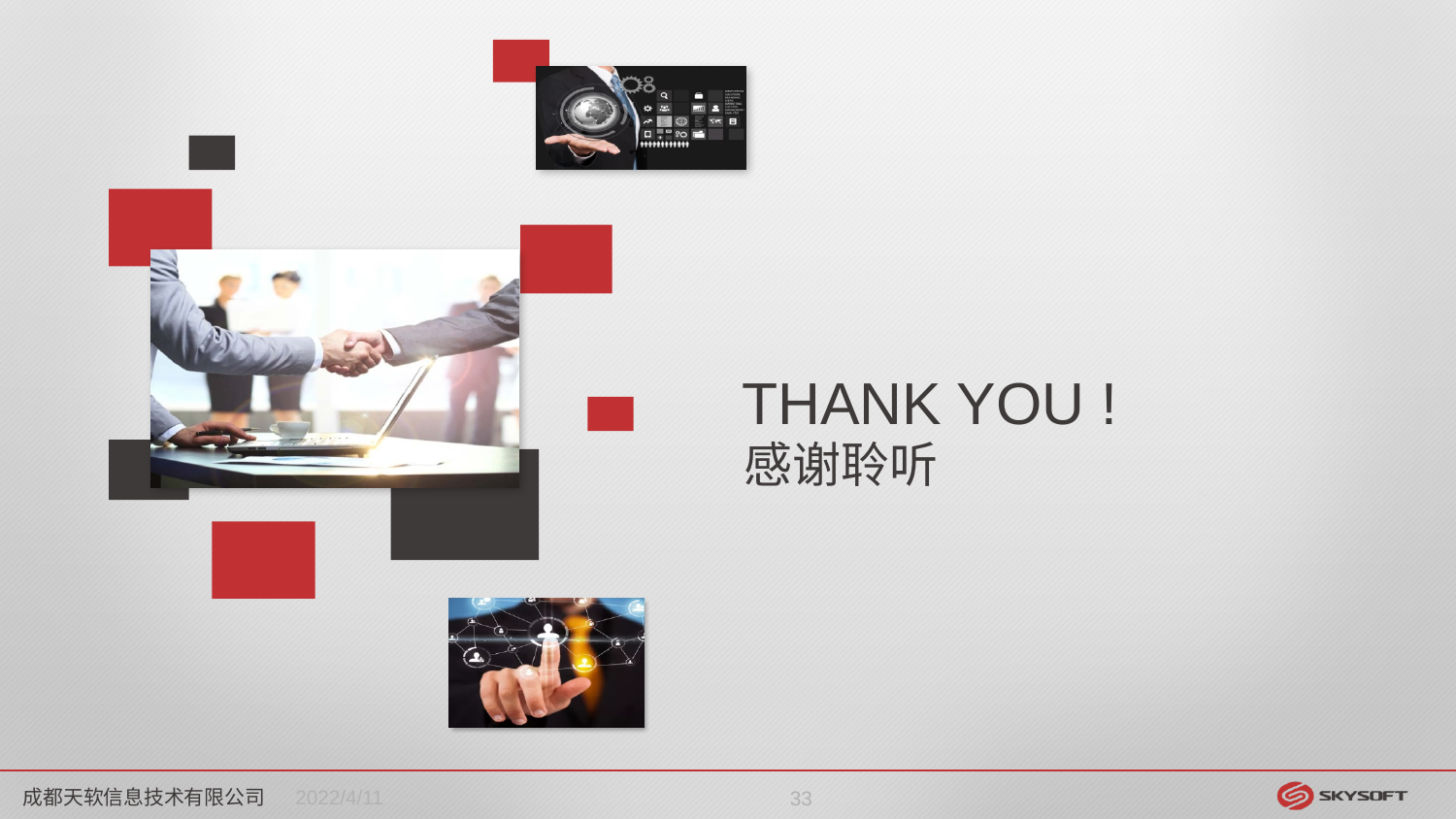

THANK YOU !
感谢聆听
成都天软信息技术有限公司
2022/4/11
33